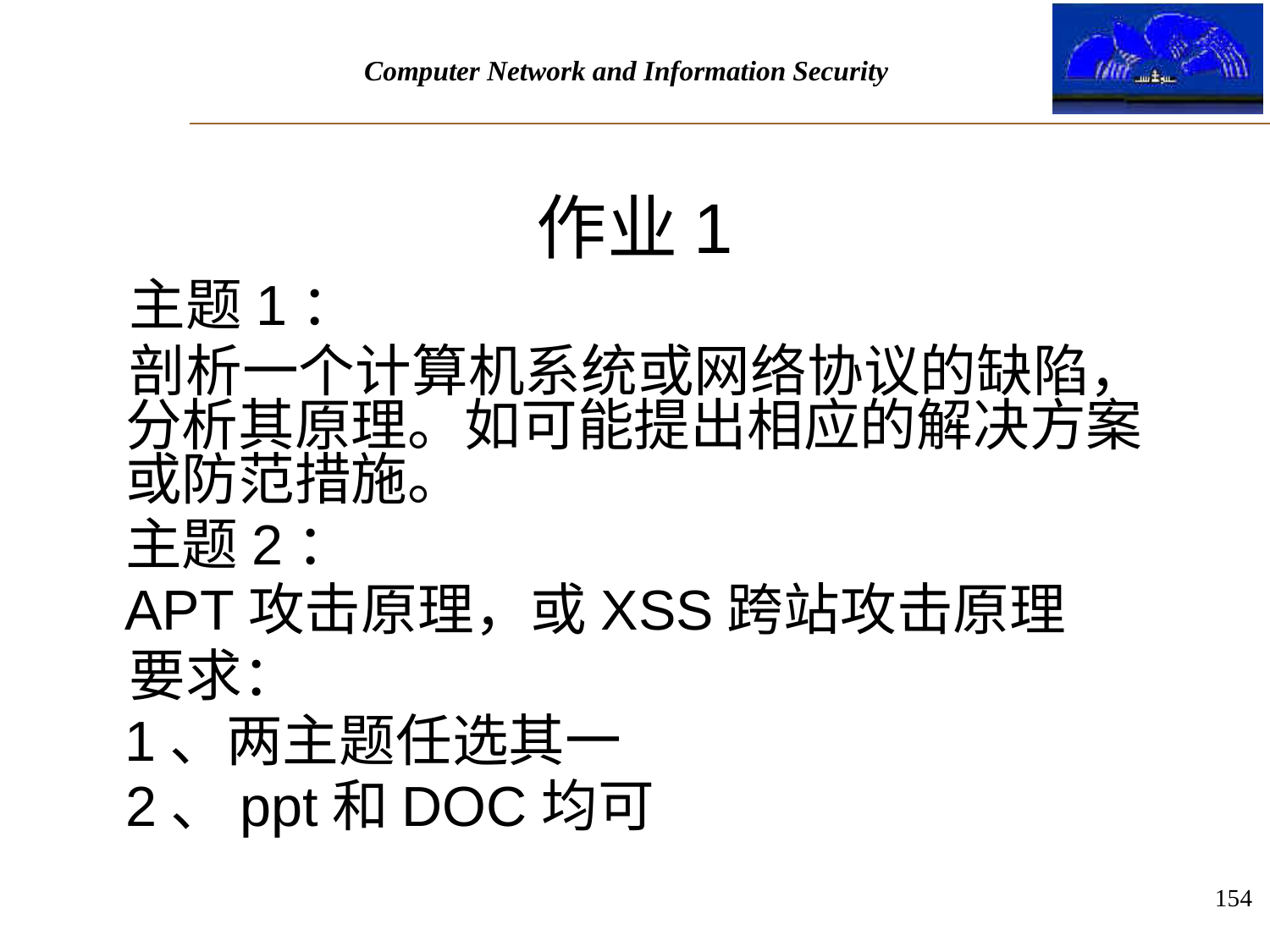

# 作业1
   主题1：
   剖析一个计算机系统或网络协议的缺陷，分析其原理。如可能提出相应的解决方案或防范措施。
	主题2：
   APT攻击原理，或XSS跨站攻击原理
   要求：
   1、两主题任选其一
	2、ppt和DOC均可
154